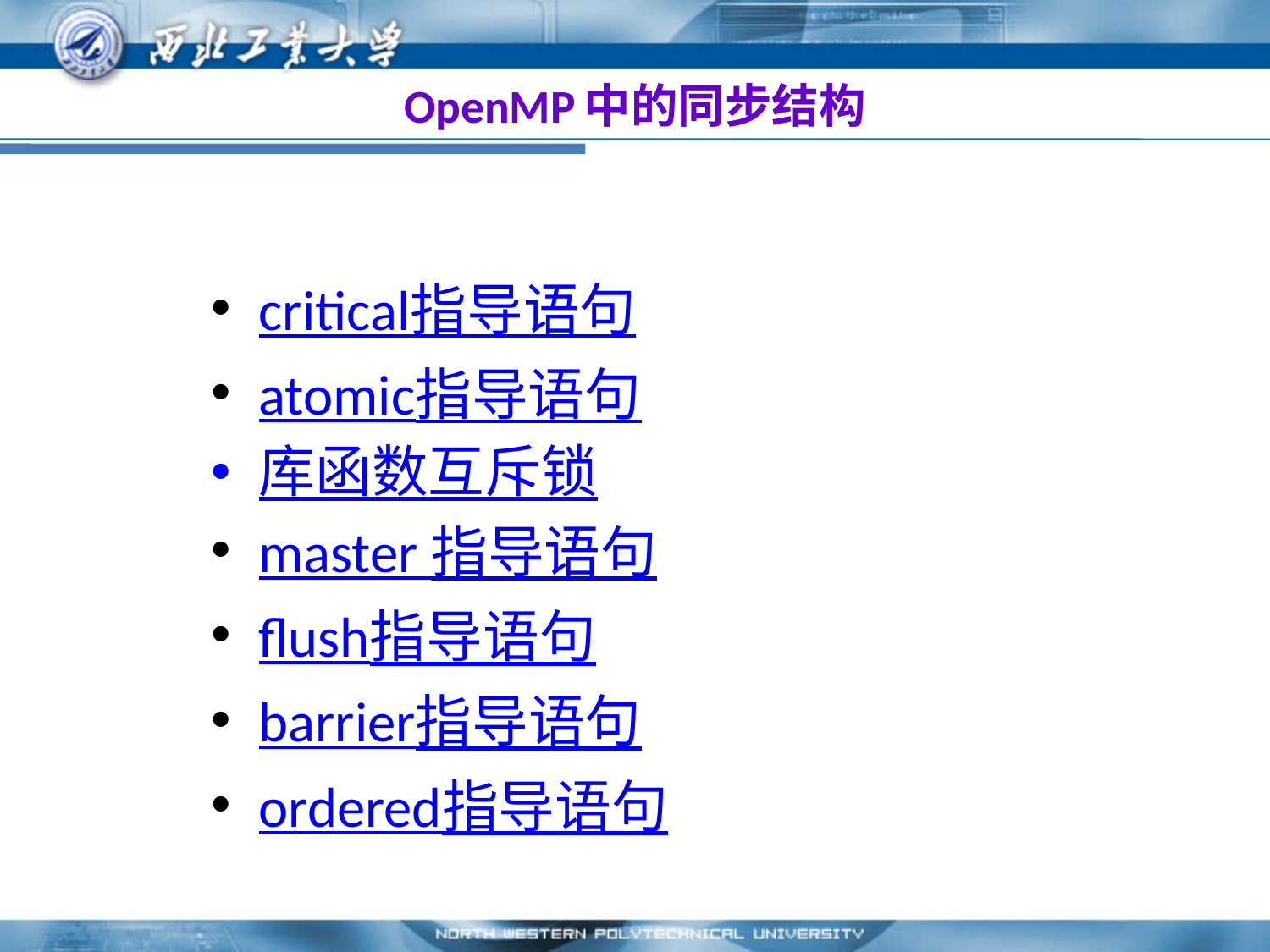

# OpenMP中的同步结构

critical指导语句
atomic指导语句
库函数互斥锁
master 指导语句
flush指导语句
barrier指导语句
ordered指导语句